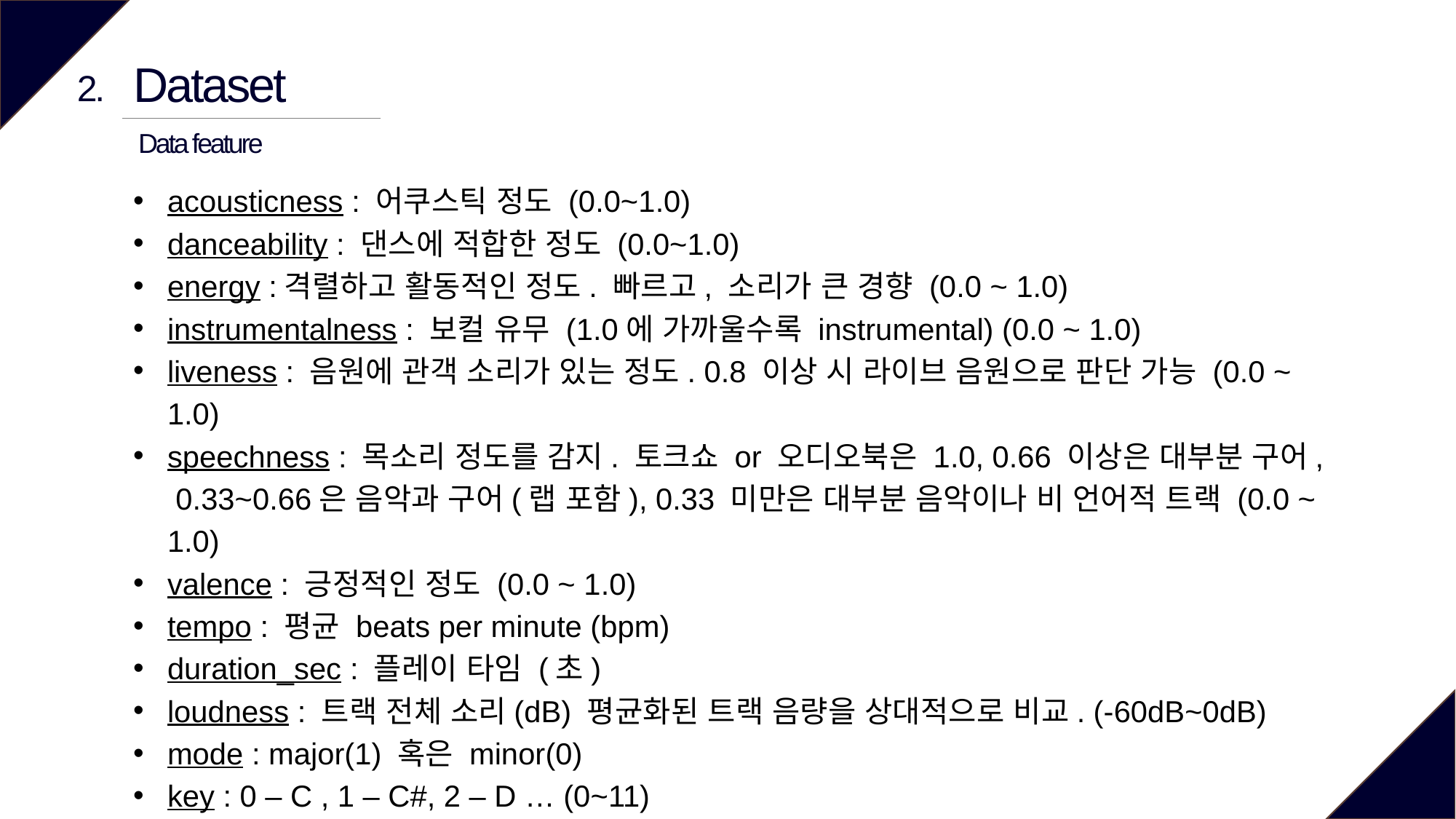

Dataset
2.
Data feature
acousticness : 어쿠스틱 정도 (0.0~1.0)
danceability : 댄스에 적합한 정도 (0.0~1.0)
energy :격렬하고 활동적인 정도. 빠르고, 소리가 큰 경향 (0.0 ~ 1.0)
instrumentalness : 보컬 유무 (1.0에 가까울수록 instrumental) (0.0 ~ 1.0)
liveness : 음원에 관객 소리가 있는 정도. 0.8 이상 시 라이브 음원으로 판단 가능 (0.0 ~ 1.0)
speechness : 목소리 정도를 감지. 토크쇼 or 오디오북은 1.0, 0.66 이상은 대부분 구어,   0.33~0.66은 음악과 구어(랩 포함), 0.33 미만은 대부분 음악이나 비 언어적 트랙 (0.0 ~ 1.0)
valence : 긍정적인 정도 (0.0 ~ 1.0)
tempo : 평균 beats per minute (bpm)
duration_sec : 플레이 타임 (초)
loudness : 트랙 전체 소리(dB) 평균화된 트랙 음량을 상대적으로 비교. (-60dB~0dB)
mode : major(1) 혹은 minor(0)
key : 0 – C , 1 – C#, 2 – D … (0~11)
Popularity : 유명한 정도. 트랙이 플레이 된 횟수 (0~100)